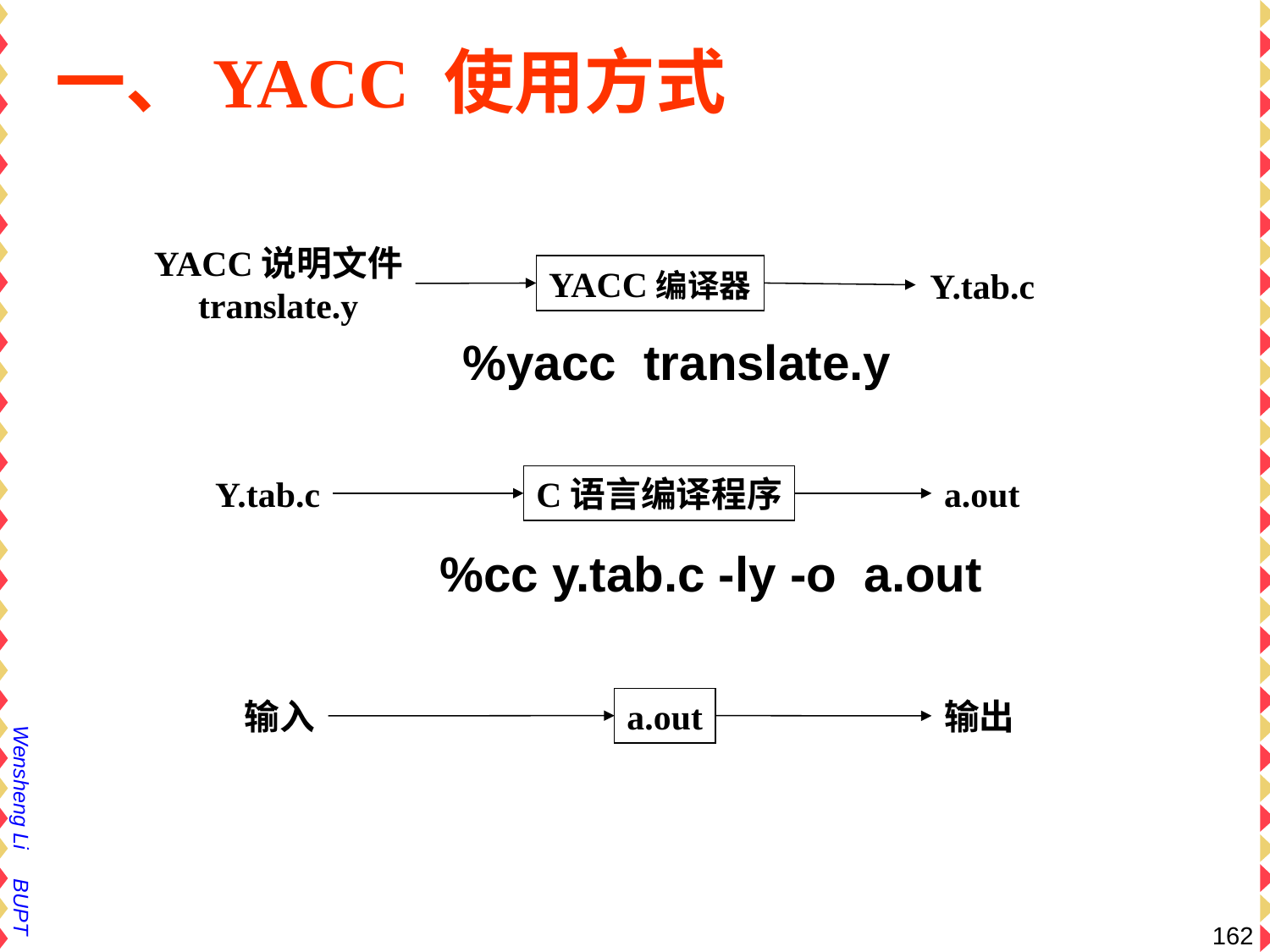

# 一、YACC 使用方式
YACC说明文件
translate.y
YACC编译器
Y.tab.c
%yacc  translate.y
Y.tab.c
C语言编译程序
a.out
%cc y.tab.c -ly -o  a.out
a.out
输入
输出
162